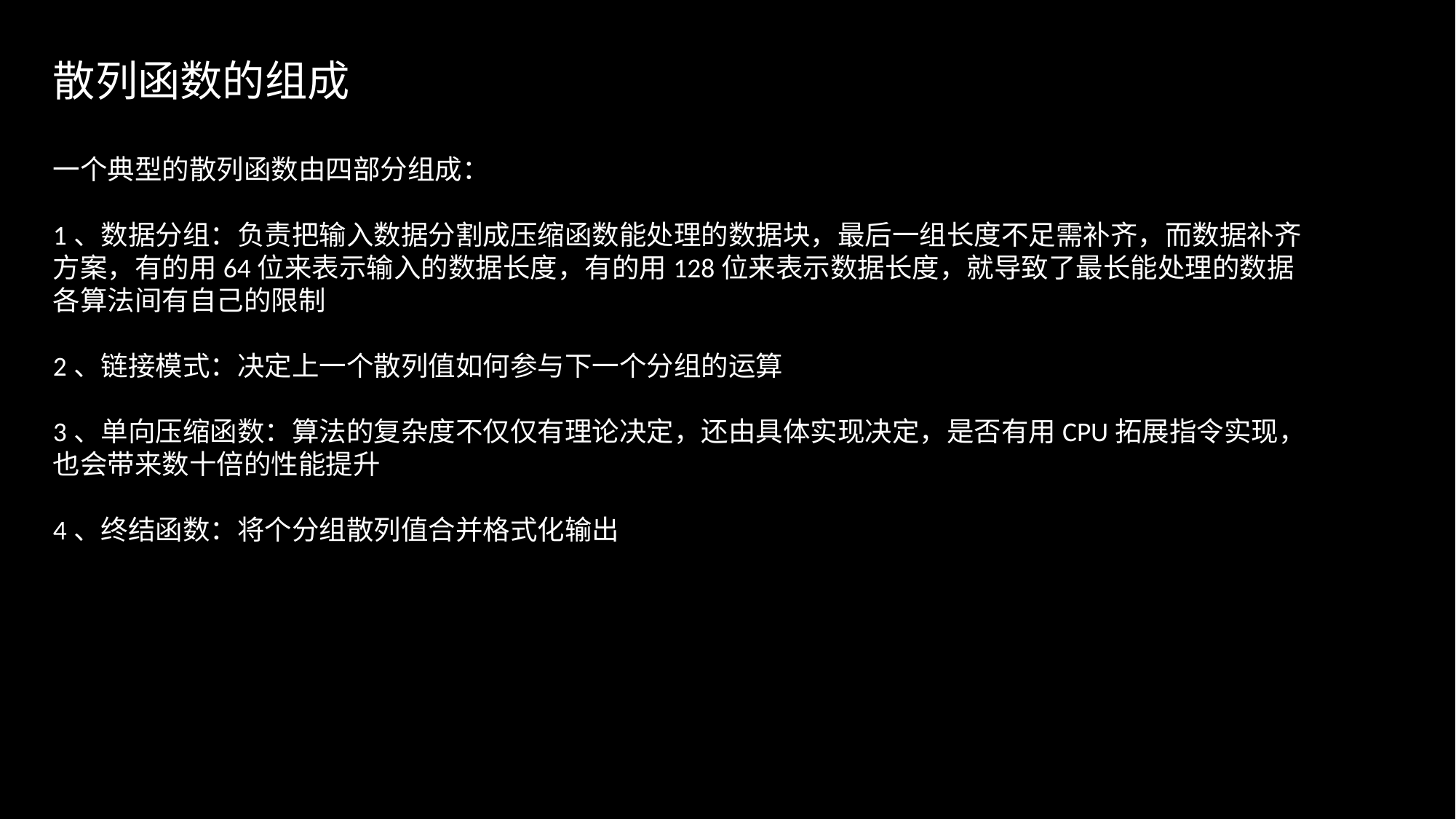

散列函数的组成
一个典型的散列函数由四部分组成：

1、数据分组：负责把输入数据分割成压缩函数能处理的数据块，最后一组长度不足需补齐，而数据补齐方案，有的用64位来表示输入的数据长度，有的用128位来表示数据长度，就导致了最长能处理的数据各算法间有自己的限制

2、链接模式：决定上一个散列值如何参与下一个分组的运算

3、单向压缩函数：算法的复杂度不仅仅有理论决定，还由具体实现决定，是否有用CPU拓展指令实现，也会带来数十倍的性能提升

4、终结函数：将个分组散列值合并格式化输出